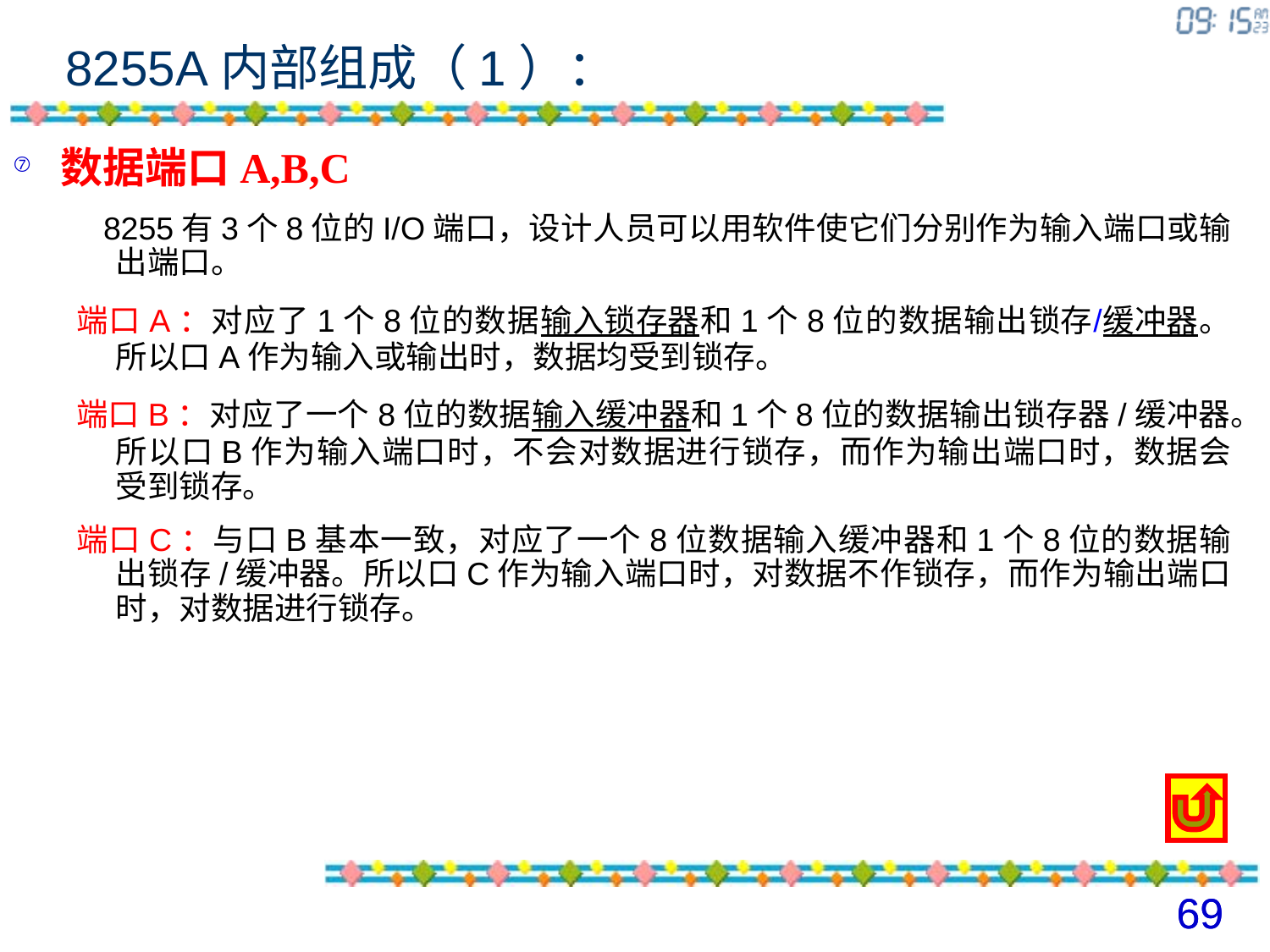

# 8255A内部组成（1）：
数据端口A,B,C
   8255有3个8位的I/O端口，设计人员可以用软件使它们分别作为输入端口或输出端口。
端口A：对应了1个8位的数据输入锁存器和1个8位的数据输出锁存/缓冲器。所以口A作为输入或输出时，数据均受到锁存。
端口B：对应了一个8位的数据输入缓冲器和1个8位的数据输出锁存器/缓冲器。所以口B作为输入端口时，不会对数据进行锁存，而作为输出端口时，数据会受到锁存。
端口C：与口B基本一致，对应了一个8位数据输入缓冲器和1个8位的数据输出锁存/缓冲器。所以口C作为输入端口时，对数据不作锁存，而作为输出端口时，对数据进行锁存。